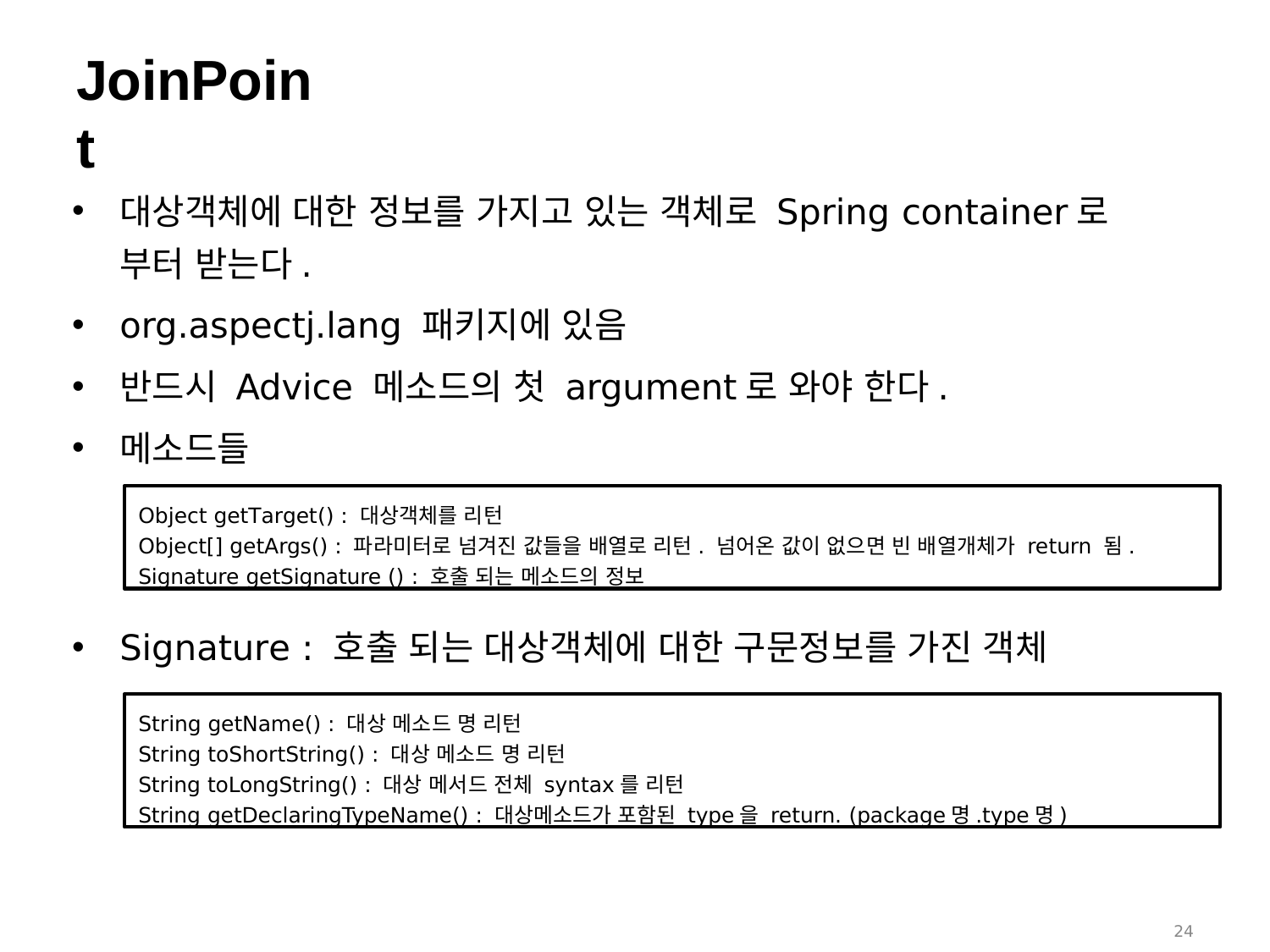

# JoinPoint
대상객체에 대한 정보를 가지고 있는 객체로 Spring container로  부터 받는다.
org.aspectj.lang 패키지에 있음
반드시 Advice 메소드의 첫 argument로 와야 한다.
메소드들
Object getTarget() : 대상객체를 리턴
Object[] getArgs() : 파라미터로 넘겨진 값들을 배열로 리턴. 넘어온 값이 없으면 빈 배열개체가 return 됨.  Signature getSignature () : 호출 되는 메소드의 정보
Signature : 호출 되는 대상객체에 대한 구문정보를 가진 객체
String getName() : 대상 메소드 명 리턴
String toShortString() : 대상 메소드 명 리턴
String toLongString() : 대상 메서드 전체 syntax를 리턴
String getDeclaringTypeName() : 대상메소드가 포함된 type을 return. (package명.type명)
24